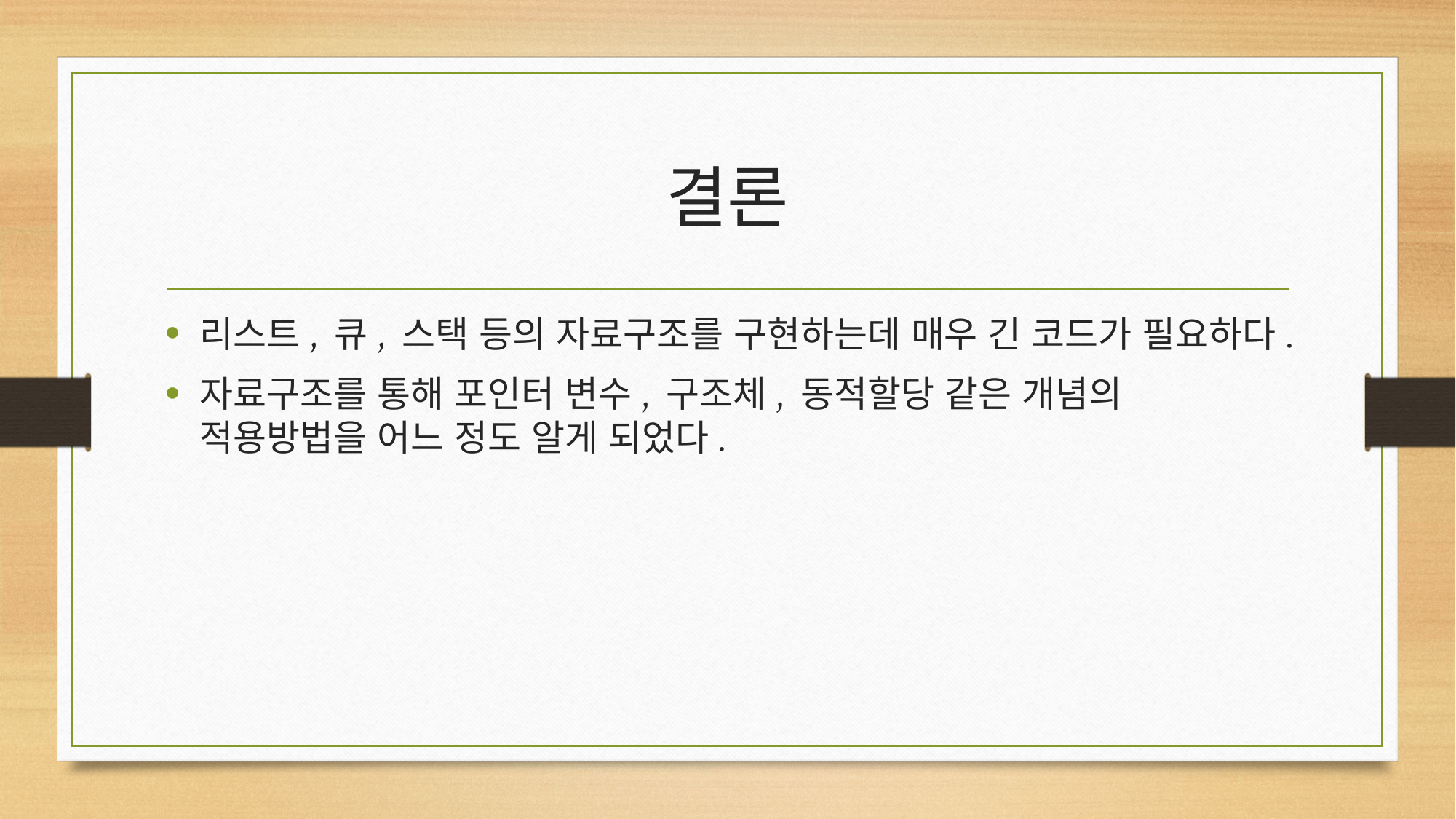

# 결론
리스트, 큐, 스택 등의 자료구조를 구현하는데 매우 긴 코드가 필요하다.
자료구조를 통해 포인터 변수, 구조체, 동적할당 같은 개념의 적용방법을 어느 정도 알게 되었다.